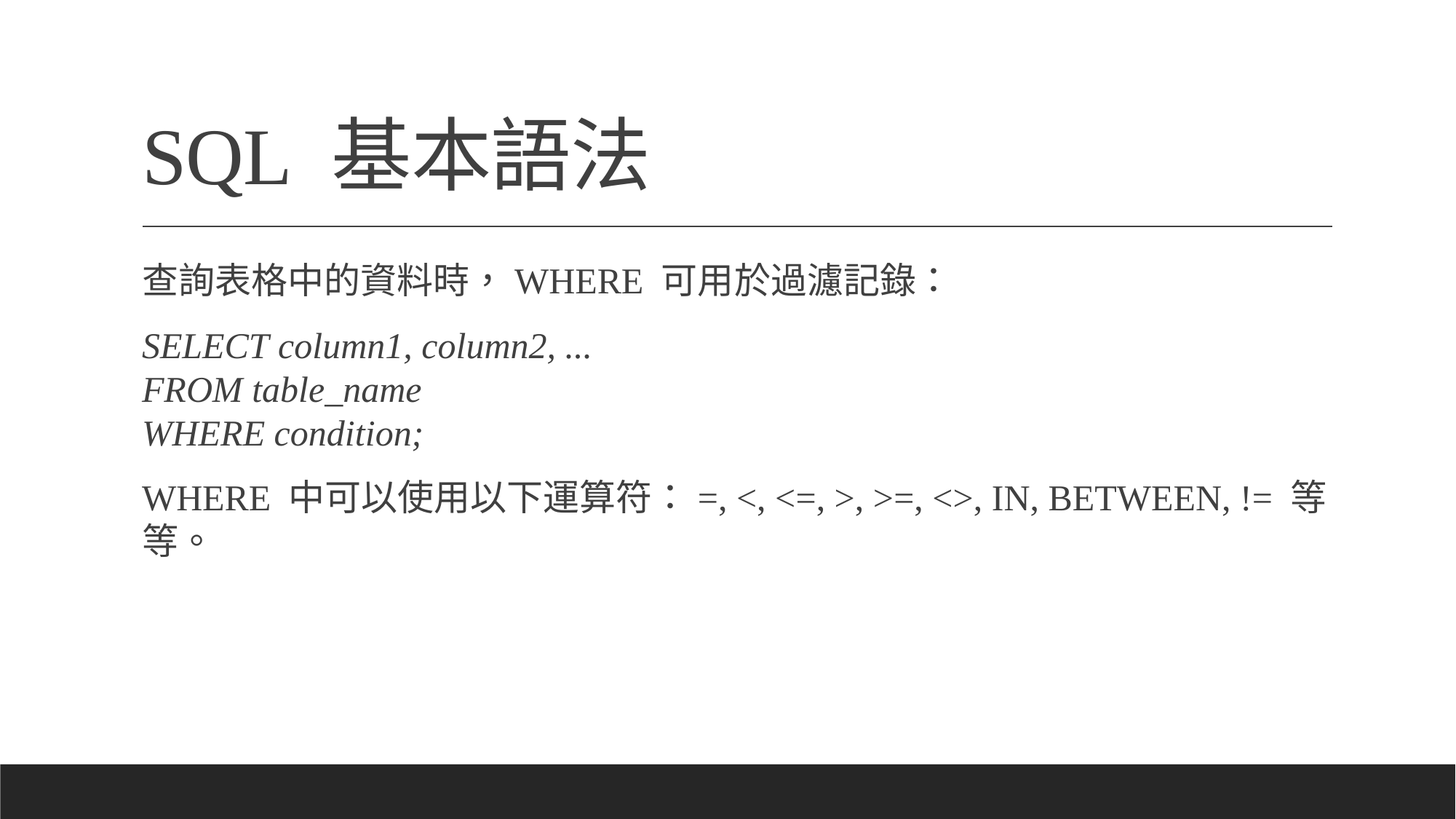

# SQL 基本語法
查詢表格中的資料時，WHERE 可用於過濾記錄：
SELECT column1, column2, ...
FROM table_name
WHERE condition;
WHERE 中可以使用以下運算符：=, <, <=, >, >=, <>, IN, BETWEEN, != 等等。